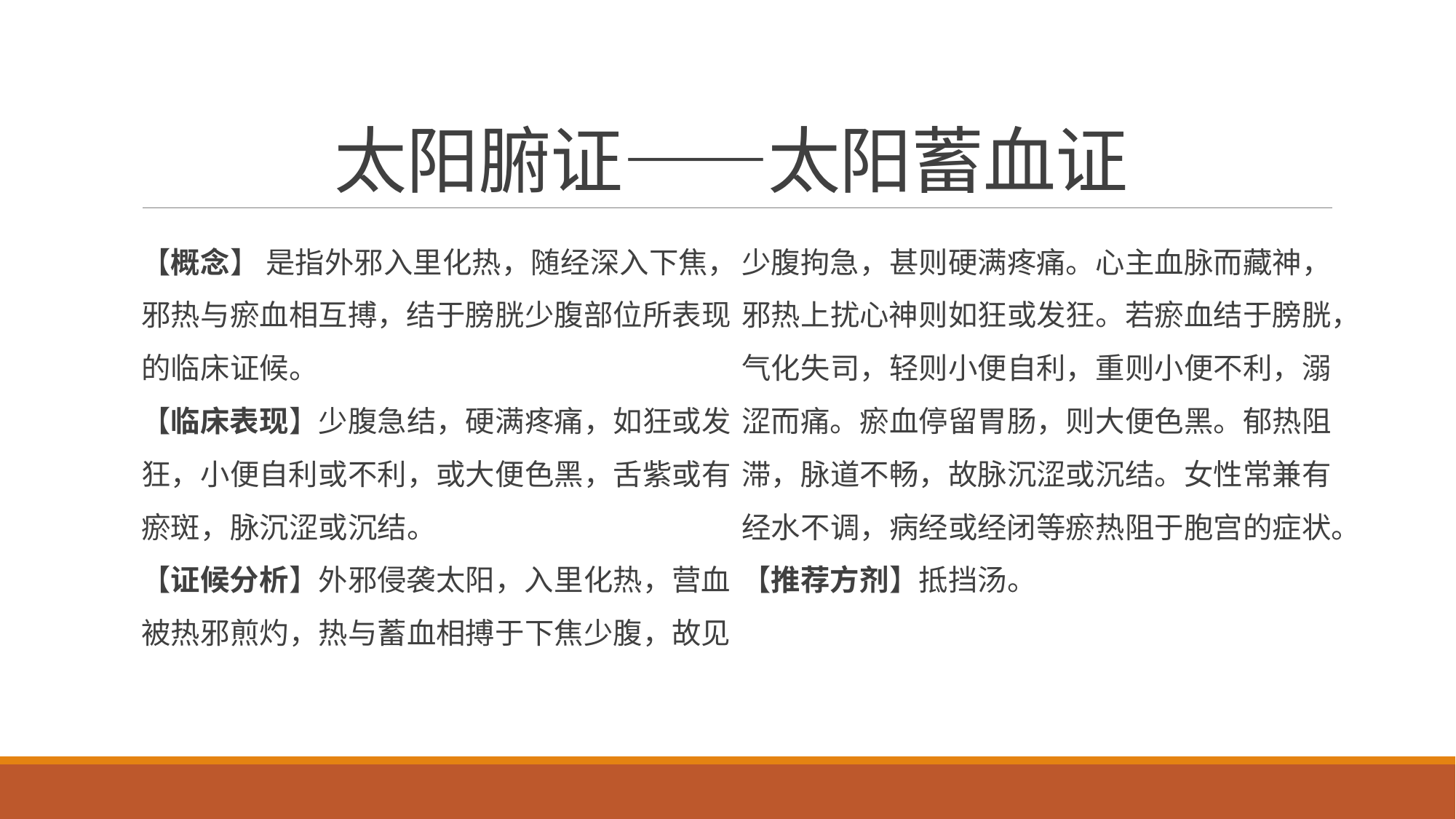

# 太阳腑证——太阳蓄血证
【概念】 是指外邪入里化热，随经深入下焦，邪热与瘀血相互搏，结于膀胱少腹部位所表现的临床证候。
【临床表现】少腹急结，硬满疼痛，如狂或发狂，小便自利或不利，或大便色黑，舌紫或有瘀斑，脉沉涩或沉结。
【证候分析】外邪侵袭太阳，入里化热，营血被热邪煎灼，热与蓄血相搏于下焦少腹，故见少腹拘急，甚则硬满疼痛。心主血脉而藏神，邪热上扰心神则如狂或发狂。若瘀血结于膀胱，气化失司，轻则小便自利，重则小便不利，溺涩而痛。瘀血停留胃肠，则大便色黑。郁热阻滞，脉道不畅，故脉沉涩或沉结。女性常兼有经水不调，病经或经闭等瘀热阻于胞宫的症状。
【推荐方剂】抵挡汤。